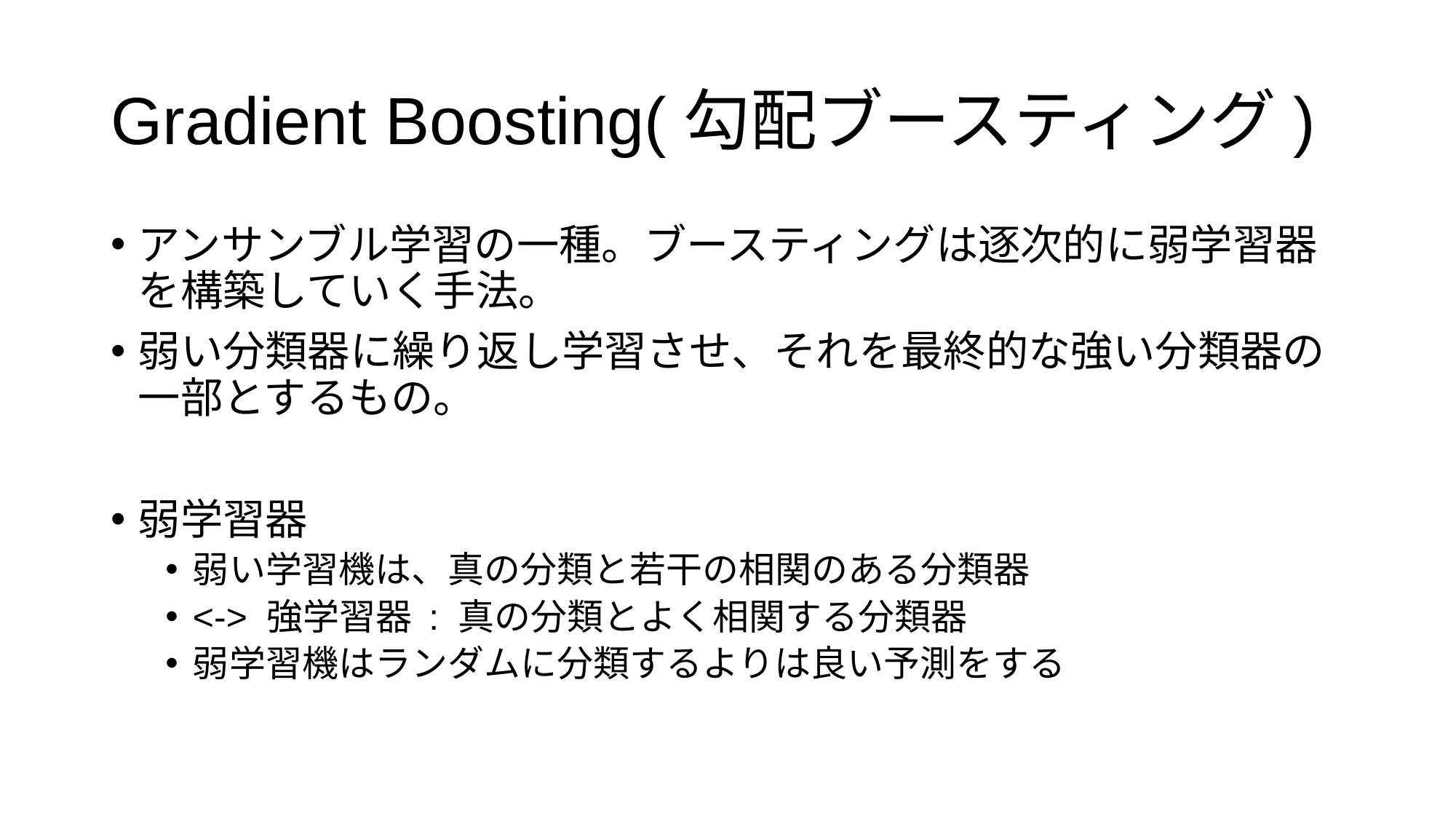

# Gradient Boosting(勾配ブースティング)
アンサンブル学習の一種。ブースティングは逐次的に弱学習器を構築していく手法。
弱い分類器に繰り返し学習させ、それを最終的な強い分類器の一部とするもの。

弱学習器
弱い学習機は、真の分類と若干の相関のある分類器
<-> 強学習器 : 真の分類とよく相関する分類器
弱学習機はランダムに分類するよりは良い予測をする